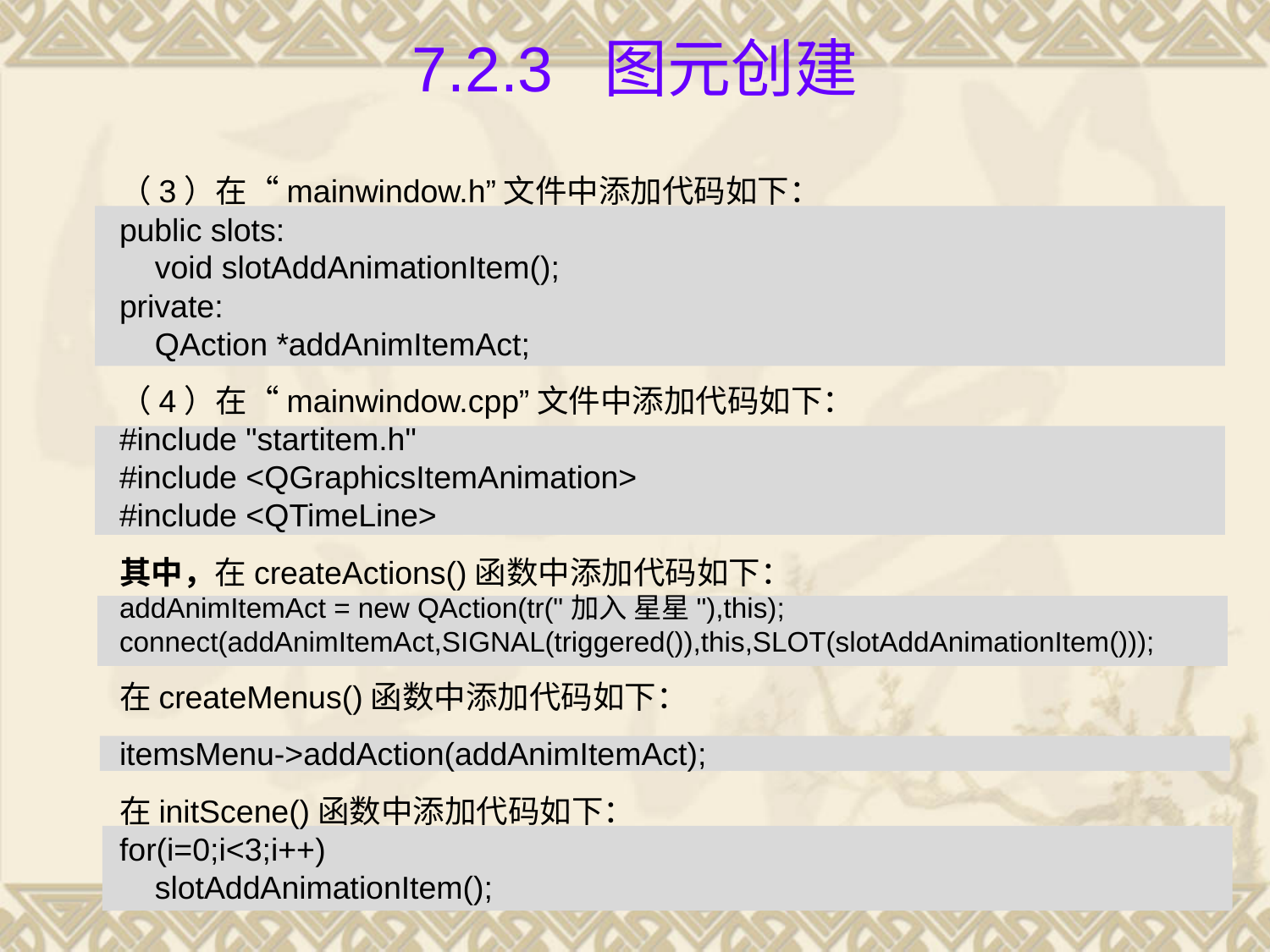

# 7.2.3  图元创建
（3）在“mainwindow.h”文件中添加代码如下：
public slots:
    void slotAddAnimationItem();
private:
    QAction *addAnimItemAct;
（4）在“mainwindow.cpp”文件中添加代码如下：
#include "startitem.h"
#include <QGraphicsItemAnimation>
#include <QTimeLine>
其中，在createActions()函数中添加代码如下：
addAnimItemAct = new QAction(tr("加入 星星"),this);
connect(addAnimItemAct,SIGNAL(triggered()),this,SLOT(slotAddAnimationItem()));
在createMenus()函数中添加代码如下：
itemsMenu->addAction(addAnimItemAct);
在initScene()函数中添加代码如下：
for(i=0;i<3;i++)
    slotAddAnimationItem();